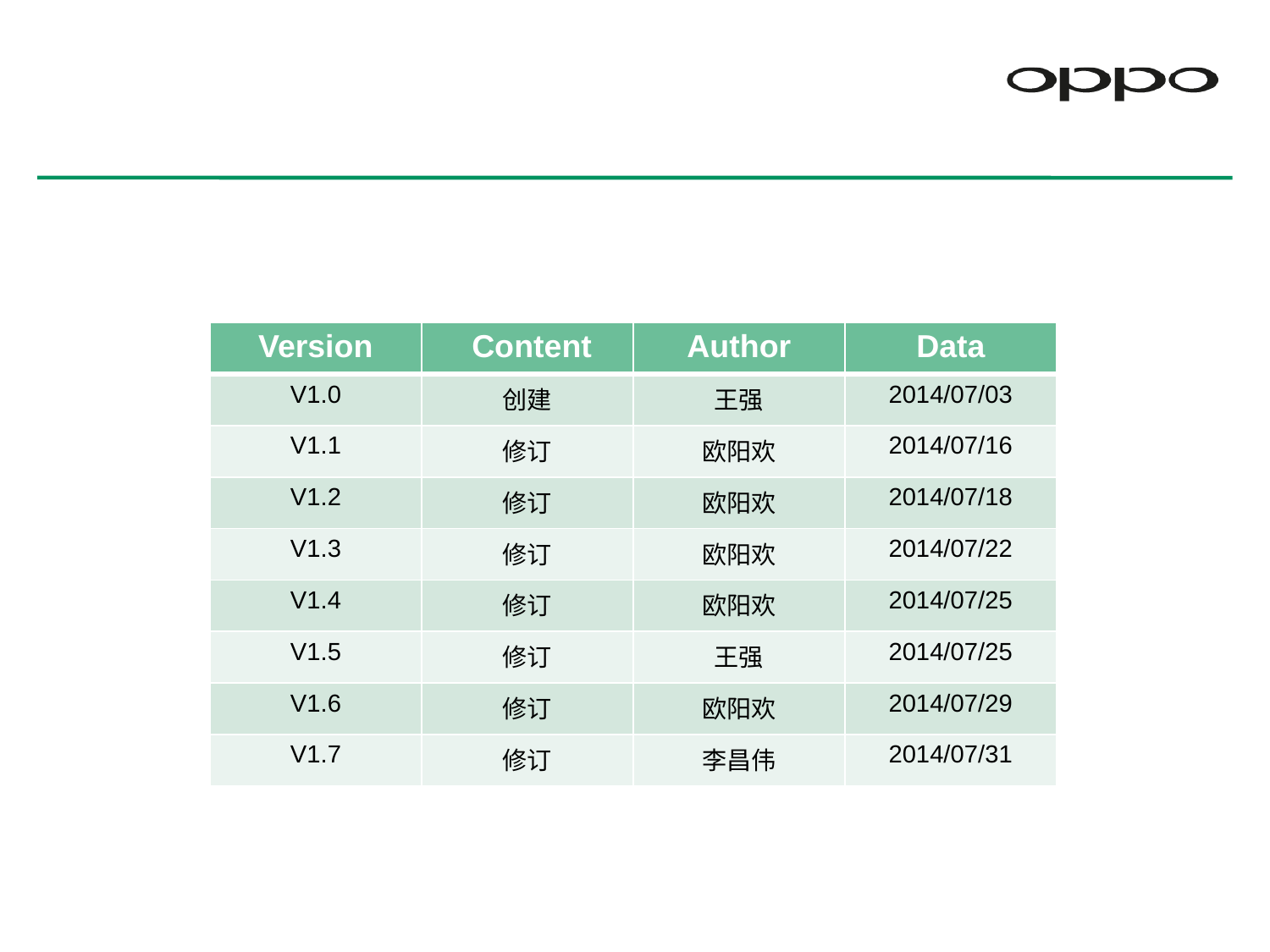

| Version | Content | Author | Data |
| --- | --- | --- | --- |
| V1.0 | 创建 | 王强 | 2014/07/03 |
| V1.1 | 修订 | 欧阳欢 | 2014/07/16 |
| V1.2 | 修订 | 欧阳欢 | 2014/07/18 |
| V1.3 | 修订 | 欧阳欢 | 2014/07/22 |
| V1.4 | 修订 | 欧阳欢 | 2014/07/25 |
| V1.5 | 修订 | 王强 | 2014/07/25 |
| V1.6 | 修订 | 欧阳欢 | 2014/07/29 |
| V1.7 | 修订 | 李昌伟 | 2014/07/31 |